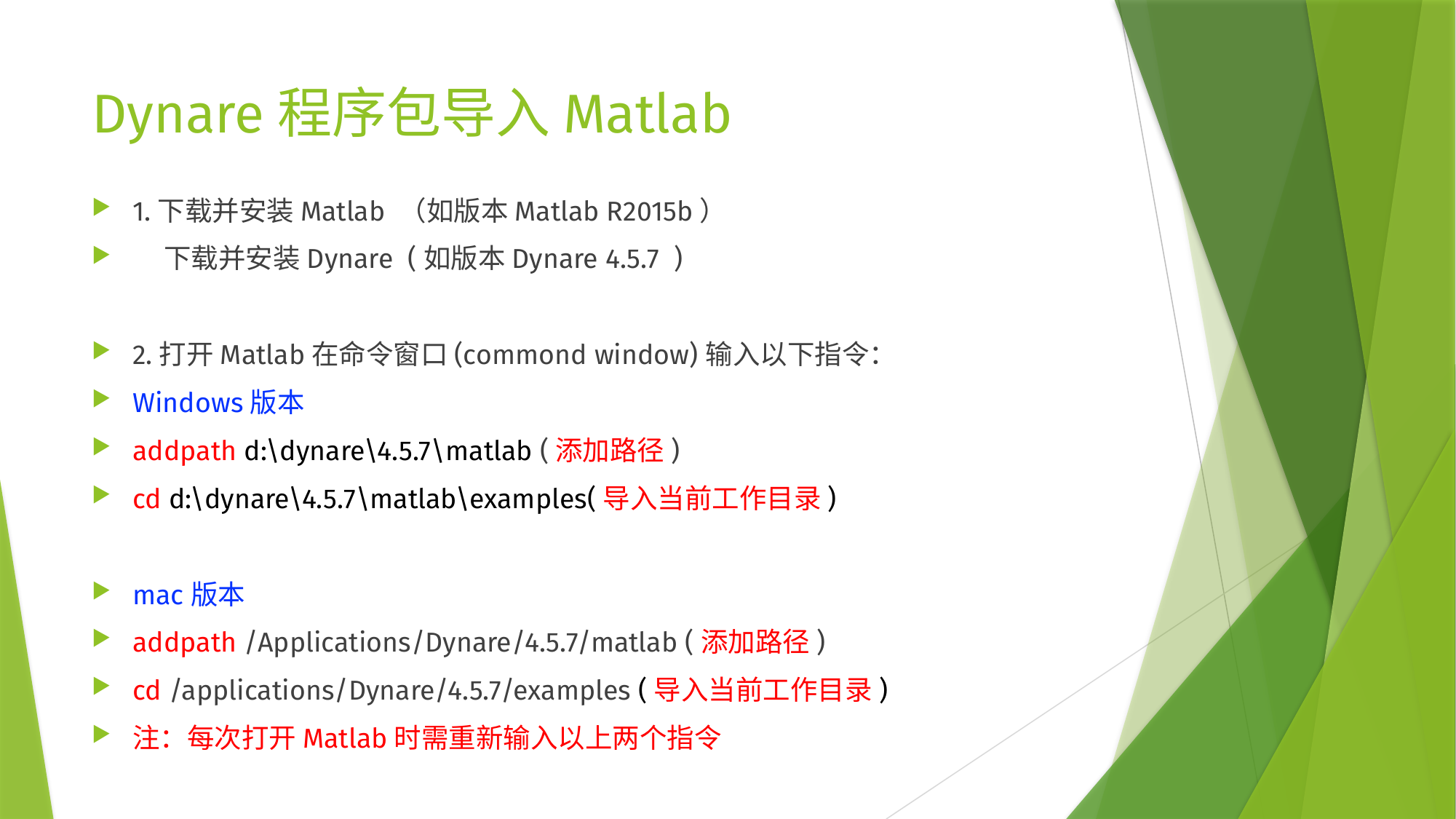

# Dynare程序包导入Matlab
1.下载并安装Matlab （如版本Matlab R2015b）
    下载并安装Dynare  (如版本Dynare 4.5.7  )

2.打开Matlab在命令窗口(commond window)输入以下指令：
Windows版本
addpath d:\dynare\4.5.7\matlab (添加路径)
cd d:\dynare\4.5.7\matlab\examples(导入当前工作目录)

mac版本
addpath /Applications/Dynare/4.5.7/matlab (添加路径)
cd /applications/Dynare/4.5.7/examples (导入当前工作目录)
注：每次打开Matlab时需重新输入以上两个指令